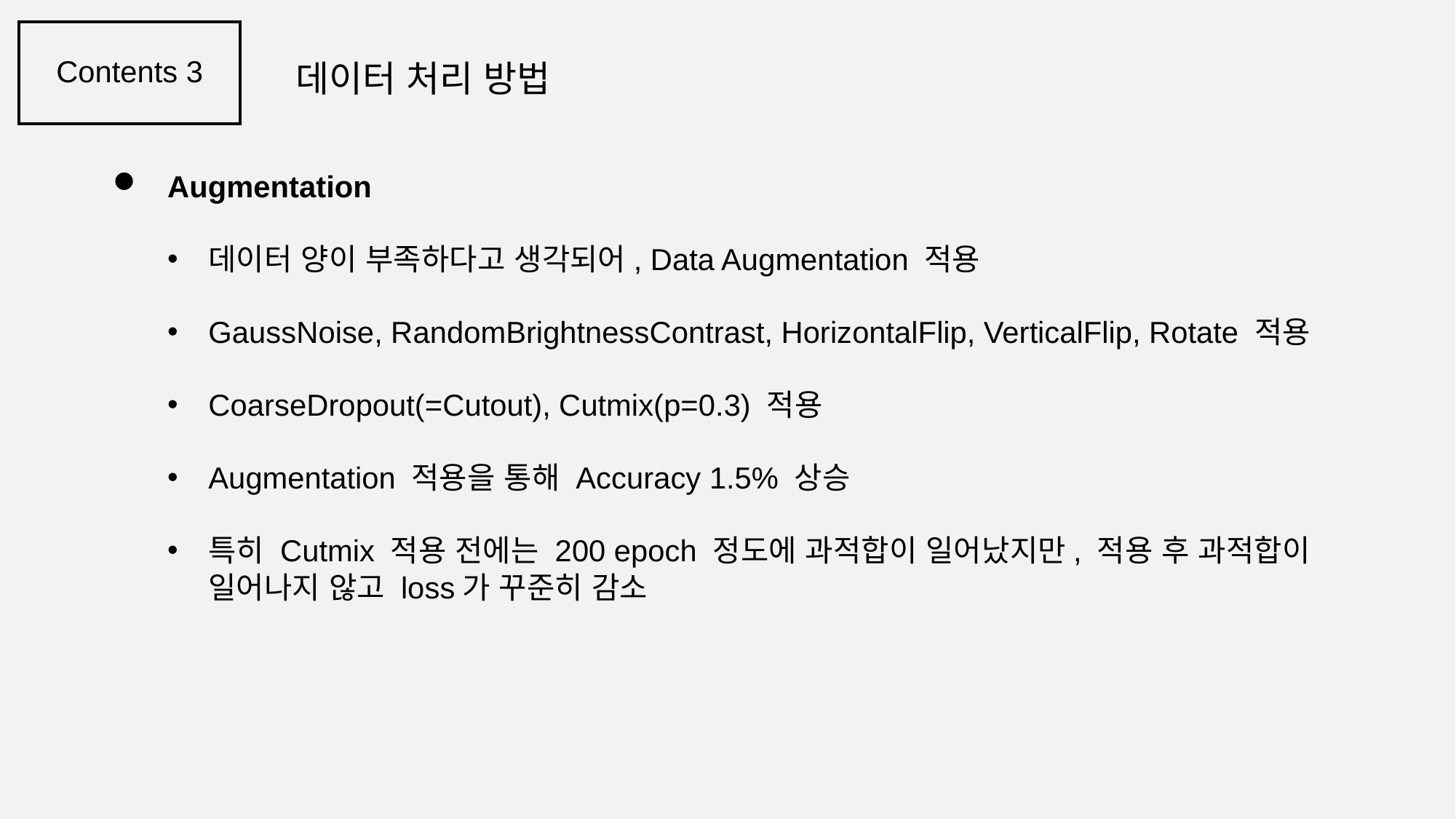

Contents 3
데이터 처리 방법
Augmentation
데이터 양이 부족하다고 생각되어, Data Augmentation 적용
GaussNoise, RandomBrightnessContrast, HorizontalFlip, VerticalFlip, Rotate 적용
CoarseDropout(=Cutout), Cutmix(p=0.3) 적용
Augmentation 적용을 통해 Accuracy 1.5% 상승
특히 Cutmix 적용 전에는 200 epoch 정도에 과적합이 일어났지만, 적용 후 과적합이 일어나지 않고 loss가 꾸준히 감소